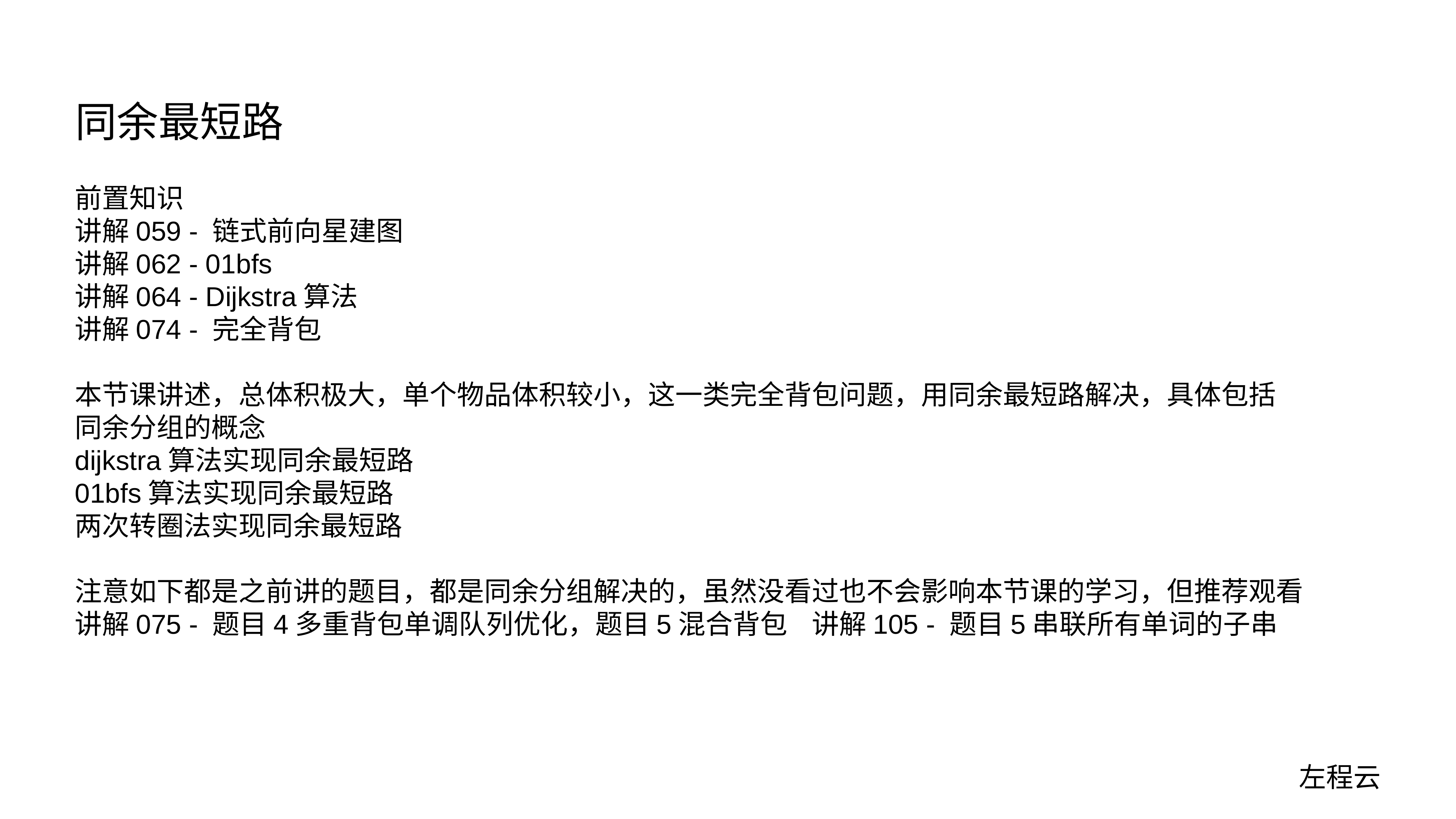

# 同余最短路
前置知识
讲解059 - 链式前向星建图
讲解062 - 01bfs
讲解064 - Dijkstra算法
讲解074 - 完全背包

本节课讲述，总体积极大，单个物品体积较小，这一类完全背包问题，用同余最短路解决，具体包括
同余分组的概念
dijkstra算法实现同余最短路
01bfs算法实现同余最短路
两次转圈法实现同余最短路

注意如下都是之前讲的题目，都是同余分组解决的，虽然没看过也不会影响本节课的学习，但推荐观看
讲解075 - 题目4多重背包单调队列优化，题目5混合背包    讲解105 - 题目5串联所有单词的子串
左程云